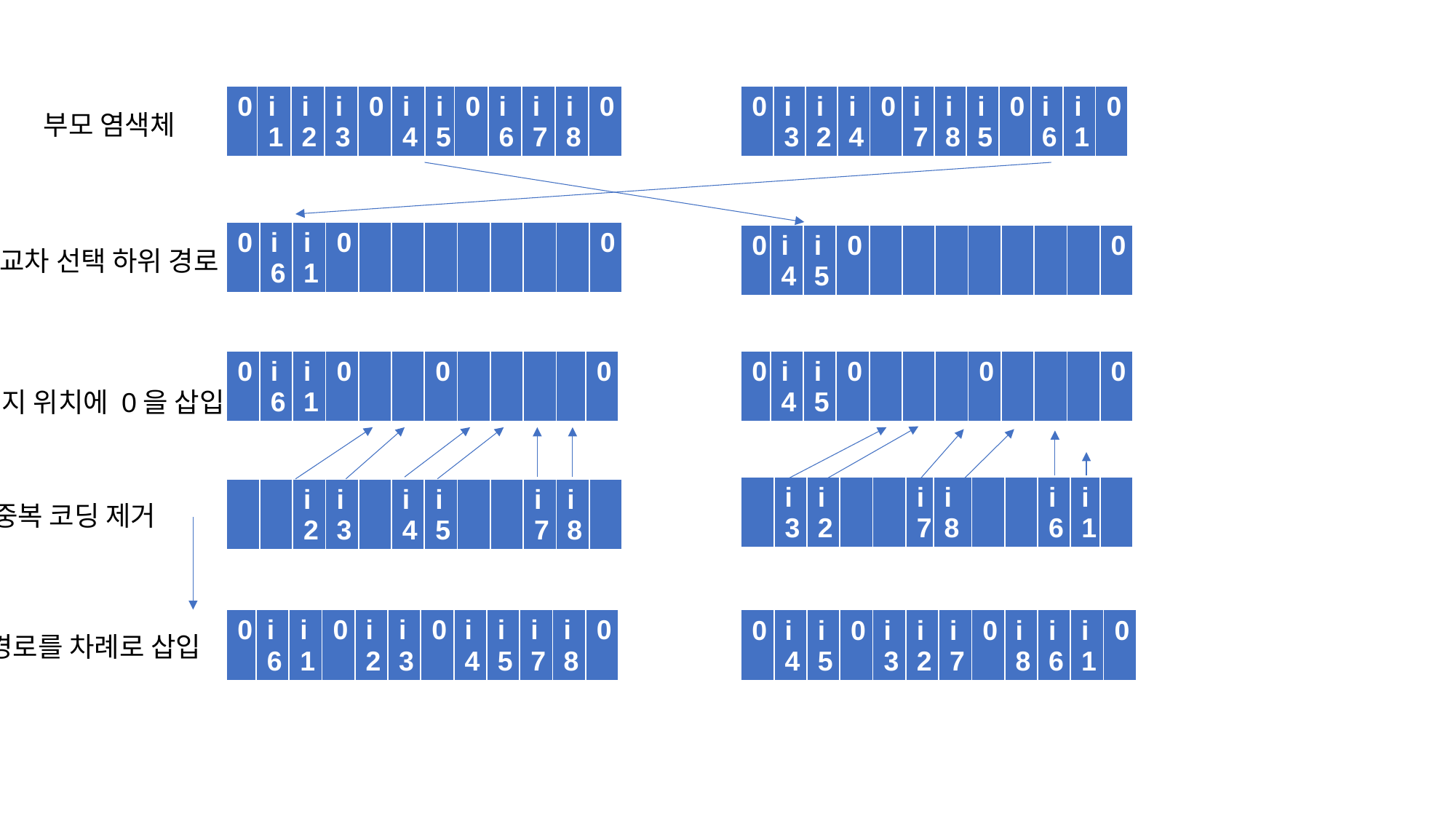

| 0 | i3 | i2 | i4 | 0 | i7 | i8 | i5 | 0 | i6 | i1 | 0 |
| --- | --- | --- | --- | --- | --- | --- | --- | --- | --- | --- | --- |
| 0 | i1 | i2 | i3 | 0 | i4 | i5 | 0 | i6 | i7 | i8 | 0 |
| --- | --- | --- | --- | --- | --- | --- | --- | --- | --- | --- | --- |
부모 염색체
| 0 | i6 | i1 | 0 |  |  |  |  |  |  |  | 0 |
| --- | --- | --- | --- | --- | --- | --- | --- | --- | --- | --- | --- |
| 0 | i4 | i5 | 0 |  |  |  |  |  |  |  | 0 |
| --- | --- | --- | --- | --- | --- | --- | --- | --- | --- | --- | --- |
교차 선택 하위 경로
| 0 | i6 | i1 | 0 |  |  | 0 |  |  |  |  | 0 |
| --- | --- | --- | --- | --- | --- | --- | --- | --- | --- | --- | --- |
| 0 | i4 | i5 | 0 |  |  |  | 0 |  |  |  | 0 |
| --- | --- | --- | --- | --- | --- | --- | --- | --- | --- | --- | --- |
나머지 위치에 0을 삽입
|  | i3 | i2 |  |  | i7 | i8 |  |  | i6 | i1 |  |
| --- | --- | --- | --- | --- | --- | --- | --- | --- | --- | --- | --- |
|  |  | i2 | i3 |  | i4 | i5 |  |  | i7 | i8 |  |
| --- | --- | --- | --- | --- | --- | --- | --- | --- | --- | --- | --- |
중복 코딩 제거
| 0 | i6 | i1 | 0 | i2 | i3 | 0 | i4 | i5 | i7 | i8 | 0 |
| --- | --- | --- | --- | --- | --- | --- | --- | --- | --- | --- | --- |
| 0 | i4 | i5 | 0 | i3 | i2 | i7 | 0 | i8 | i6 | i1 | 0 |
| --- | --- | --- | --- | --- | --- | --- | --- | --- | --- | --- | --- |
나머지 하위 경로를 차례로 삽입